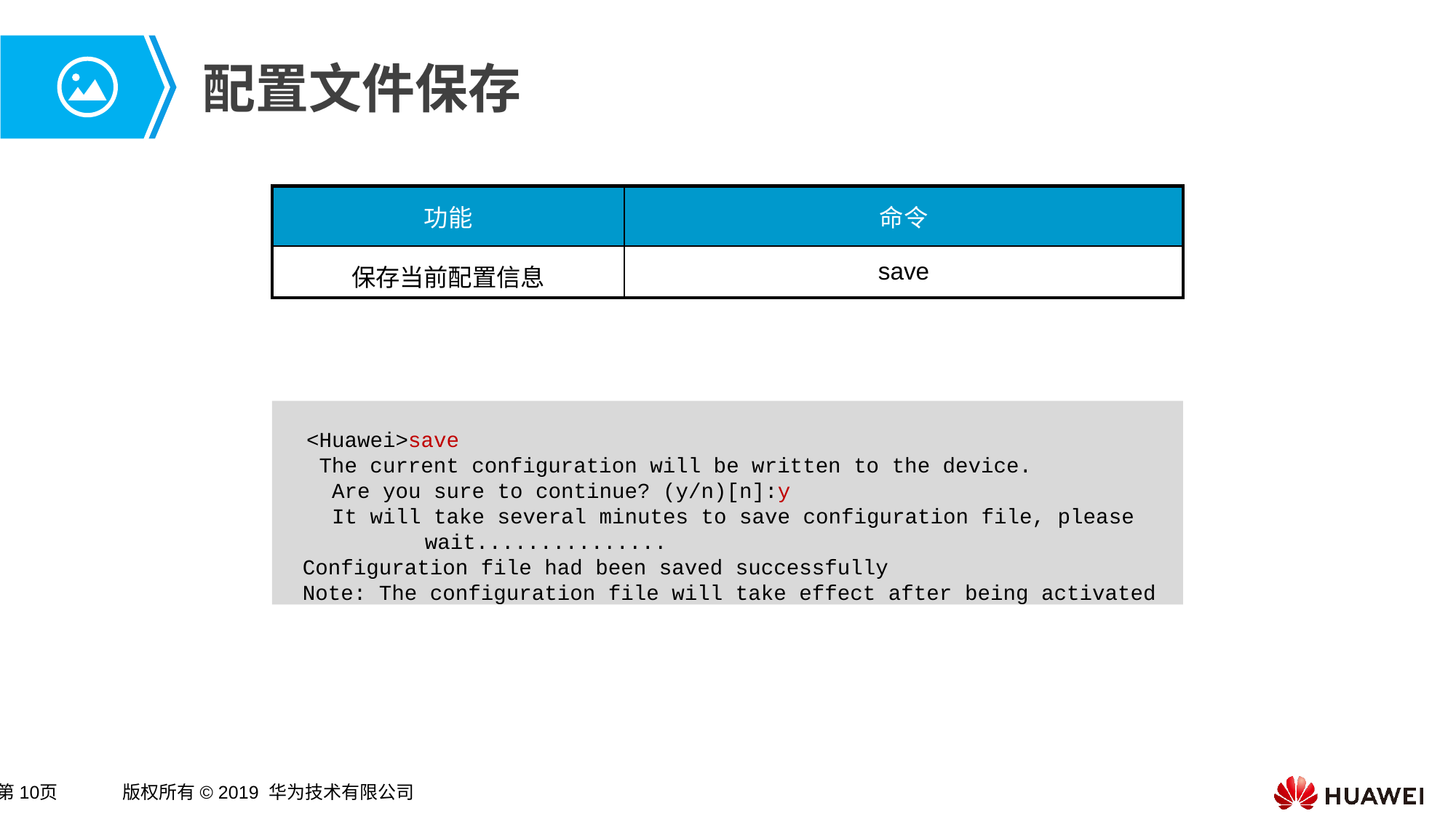

# 配置文件保存
| 功能 | 命令 |
| --- | --- |
| 保存当前配置信息 | save |

<Huawei>save
 The current configuration will be written to the device.
  Are you sure to continue? (y/n)[n]:y
  It will take several minutes to save configuration file, please           wait...............
  Configuration file had been saved successfully
  Note: The configuration file will take effect after being activated